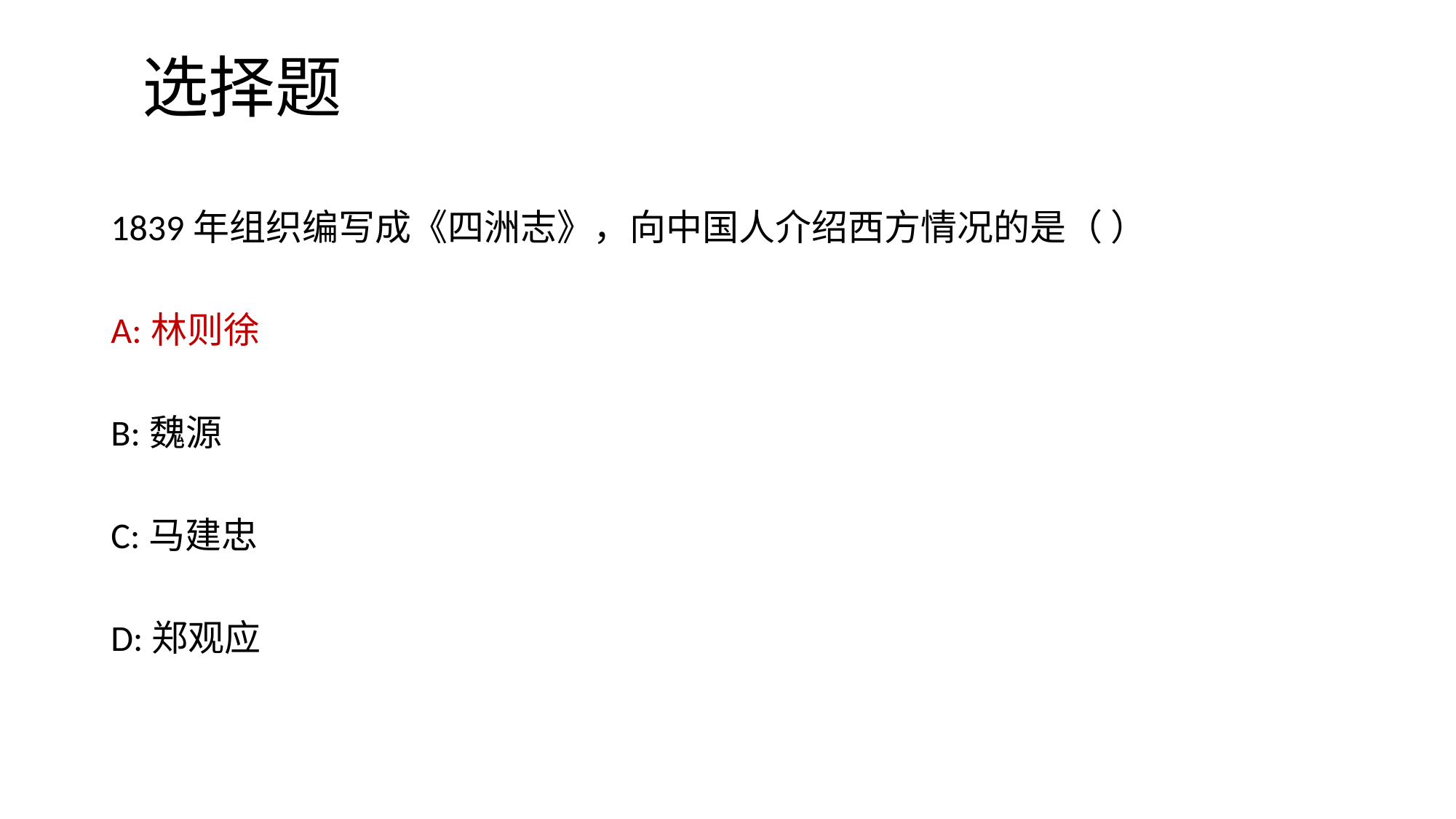

# 选择题
1839年组织编写成《四洲志》，向中国人介绍西方情况的是（ ）
A:林则徐
B:魏源
C:马建忠
D:郑观应